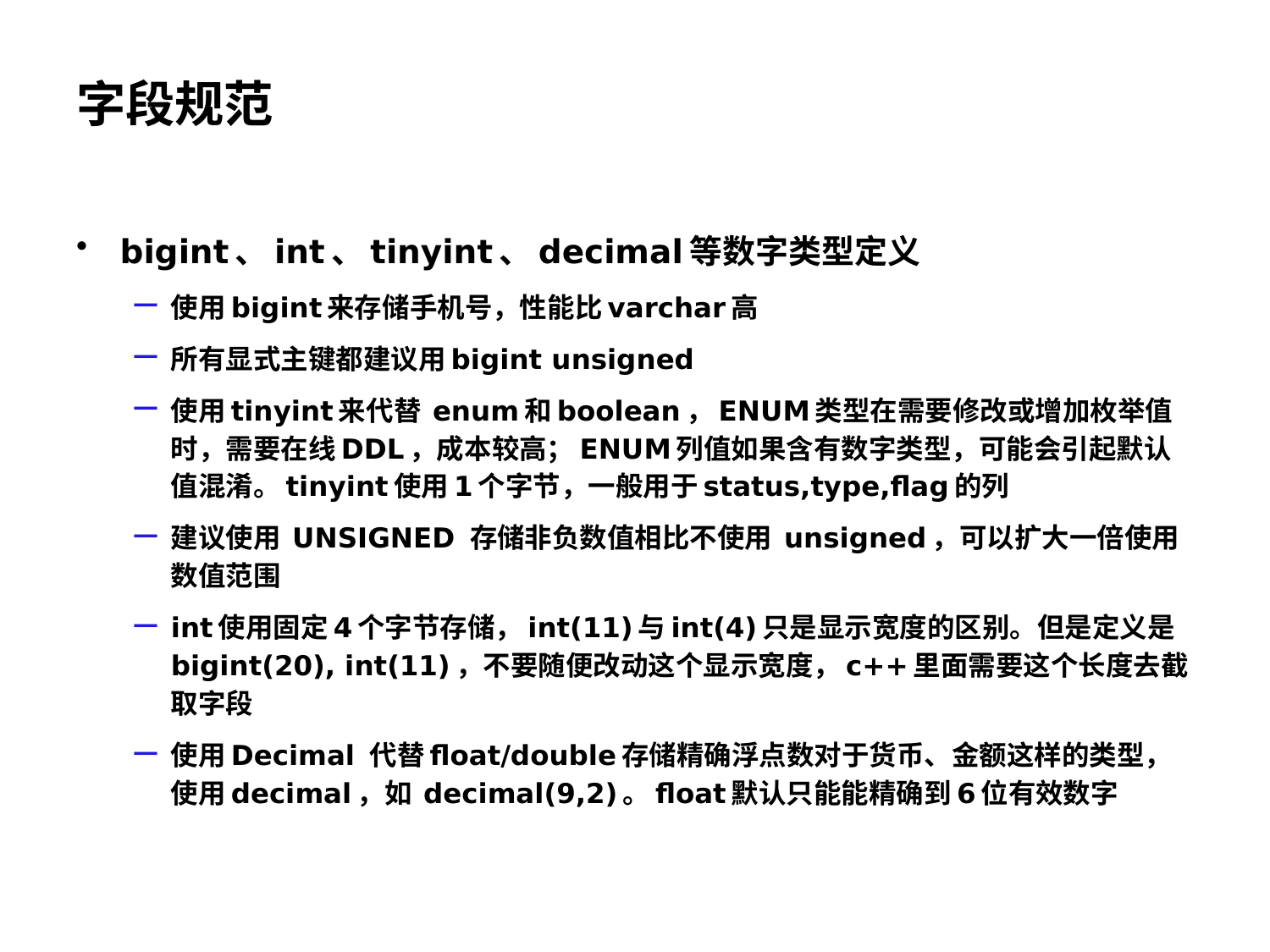

# 字段规范
bigint、int、tinyint、decimal等数字类型定义
使用bigint来存储手机号，性能比varchar高
所有显式主键都建议用bigint unsigned
使用tinyint来代替 enum和boolean，ENUM类型在需要修改或增加枚举值时，需要在线DDL，成本较高；ENUM列值如果含有数字类型，可能会引起默认值混淆。tinyint使用1个字节，一般用于status,type,flag的列
建议使用 UNSIGNED 存储非负数值相比不使用 unsigned，可以扩大一倍使用数值范围
int使用固定4个字节存储，int(11)与int(4)只是显示宽度的区别。但是定义是bigint(20), int(11)，不要随便改动这个显示宽度，c++里面需要这个长度去截取字段
使用Decimal 代替float/double存储精确浮点数对于货币、金额这样的类型，使用decimal，如 decimal(9,2)。float默认只能能精确到6位有效数字